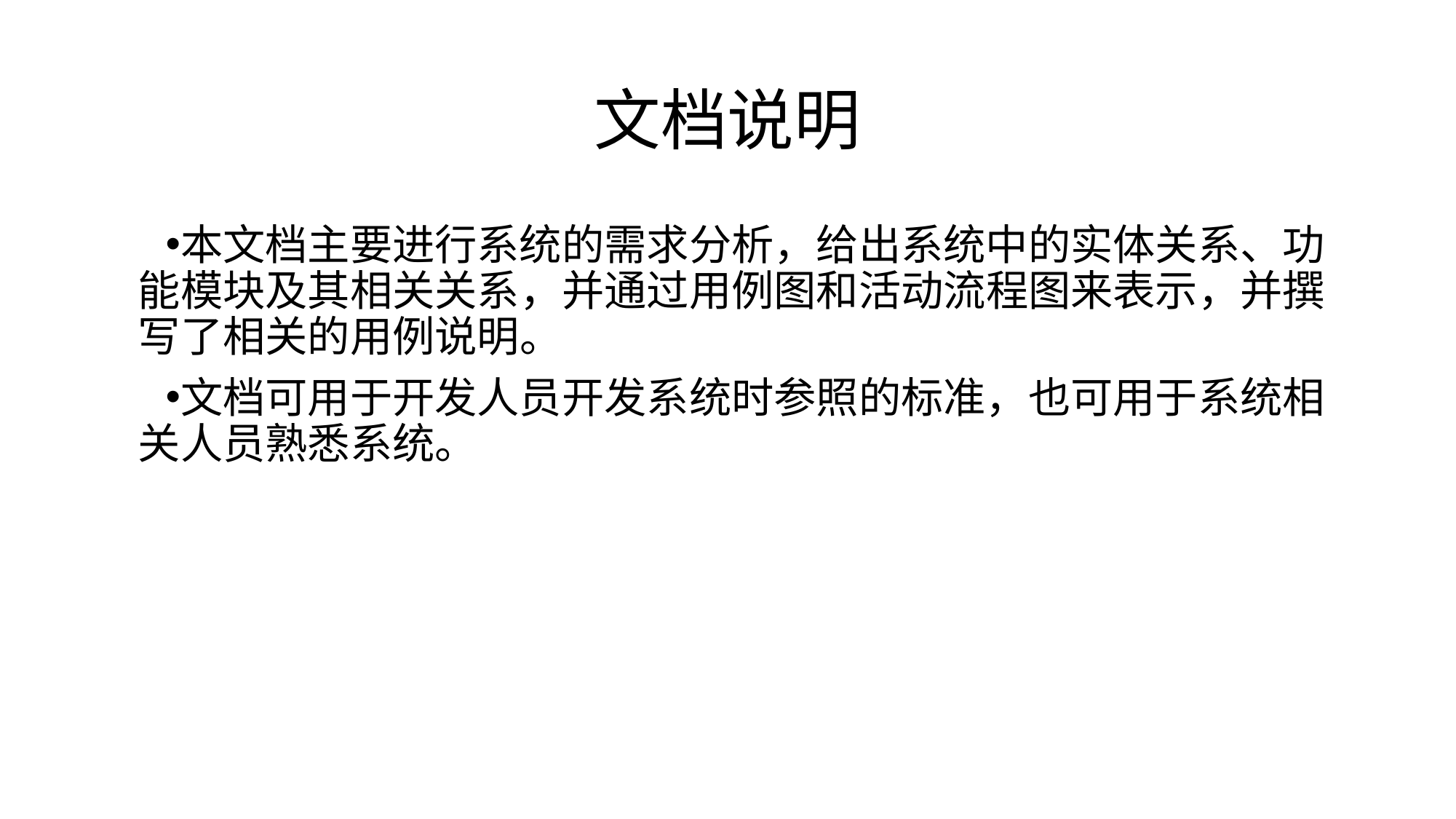

# 文档说明
本文档主要进行系统的需求分析，给出系统中的实体关系、功能模块及其相关关系，并通过用例图和活动流程图来表示，并撰写了相关的用例说明。
文档可用于开发人员开发系统时参照的标准，也可用于系统相关人员熟悉系统。